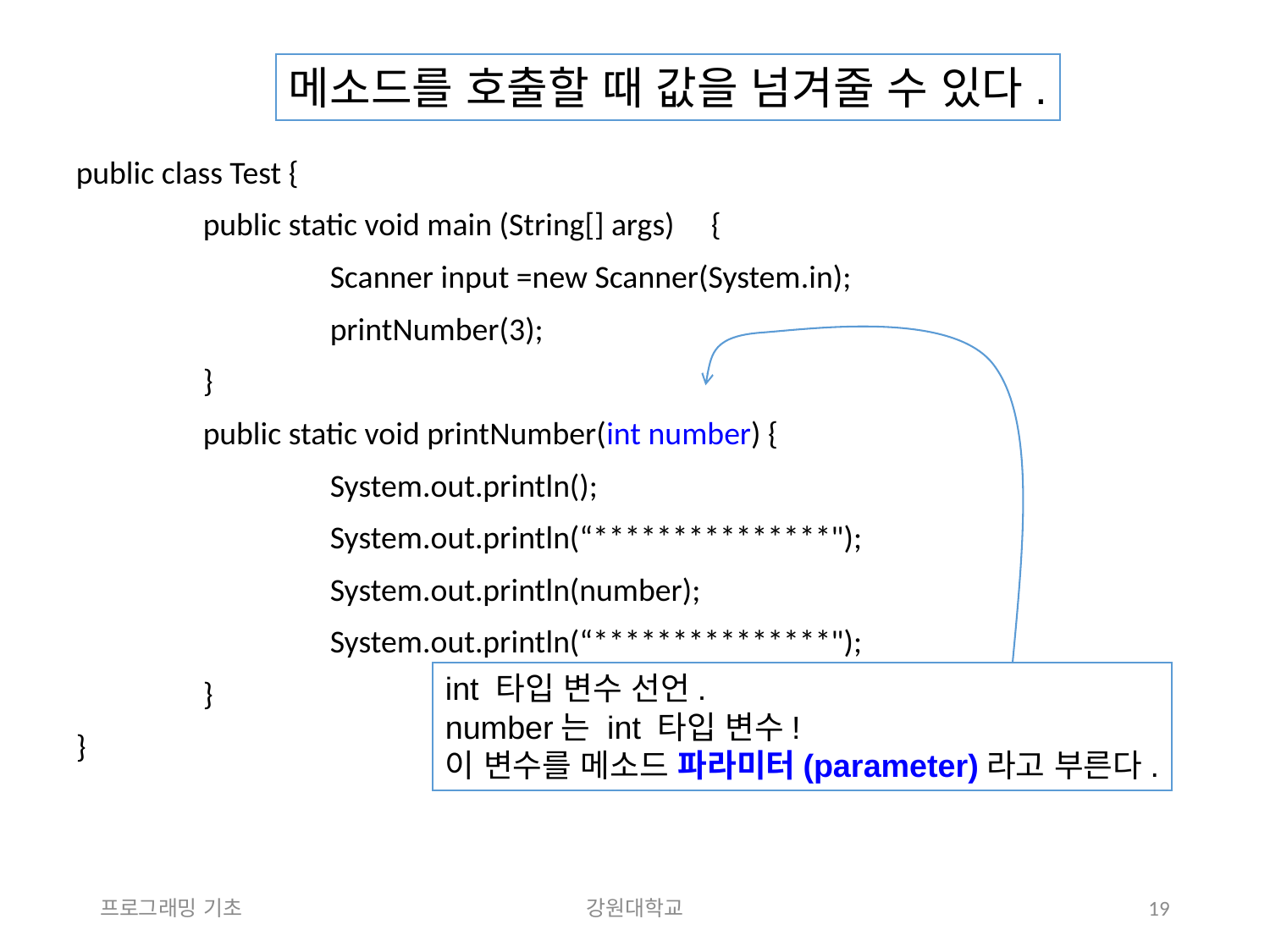

메소드를 호출할 때 값을 넘겨줄 수 있다.
public class Test {
	public static void main (String[] args) 	{
		Scanner input =new Scanner(System.in);
		printNumber(3);
	}
	public static void printNumber(int number) {
		System.out.println();
		System.out.println(“***************");
		System.out.println(number);
		System.out.println(“***************");
	}
}

int 타입 변수 선언.
number는 int 타입 변수!
이 변수를 메소드 파라미터(parameter)라고 부른다.
프로그래밍 기초
강원대학교
19